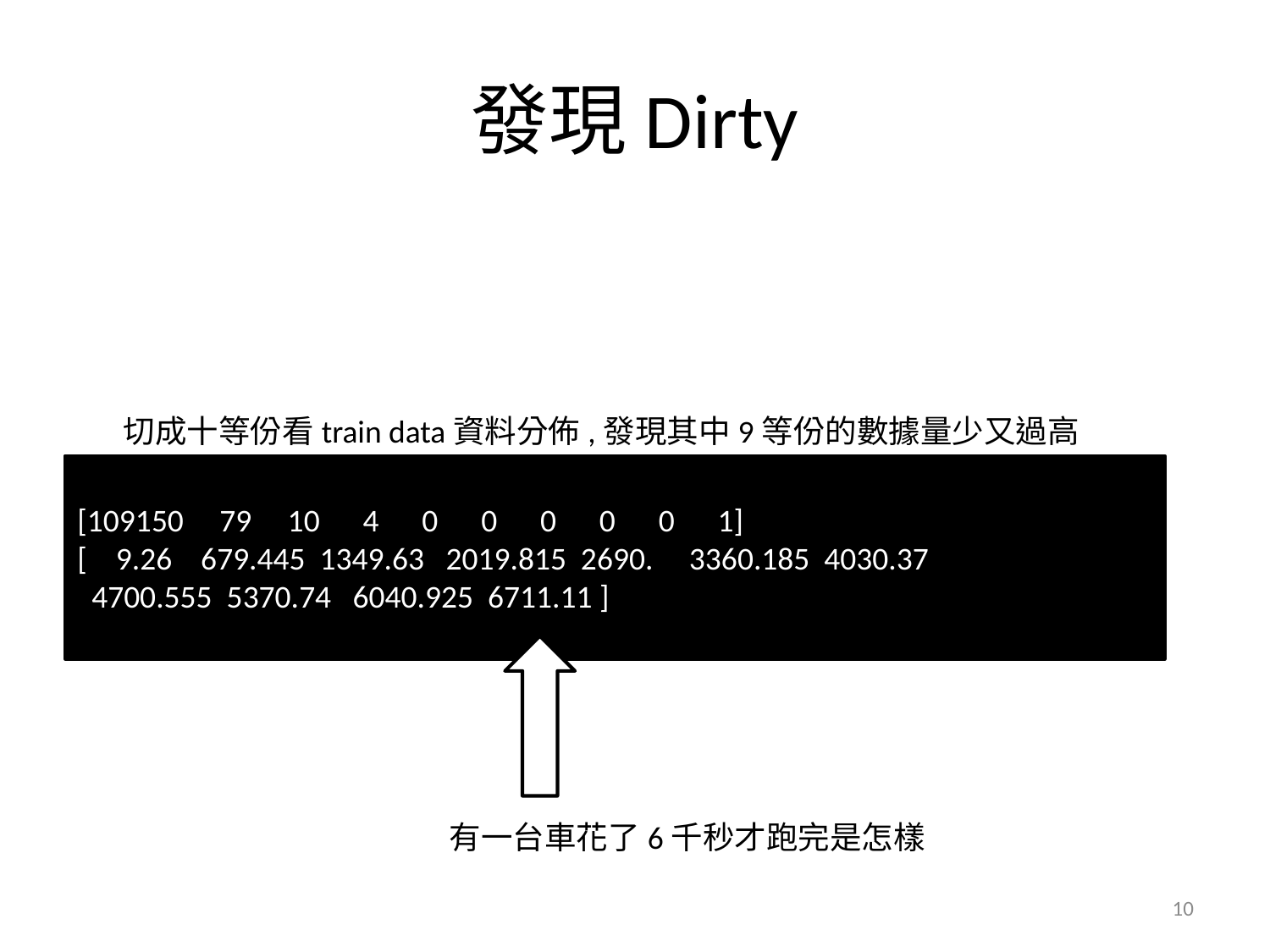

# 發現Dirty
切成十等份看train data資料分佈,發現其中9等份的數據量少又過高

[109150     79     10      4      0      0      0      0      0      1]
[    9.26    679.445  1349.63   2019.815  2690.     3360.185  4030.37
  4700.555  5370.74   6040.925  6711.11 ]

有一台車花了6千秒才跑完是怎樣
10